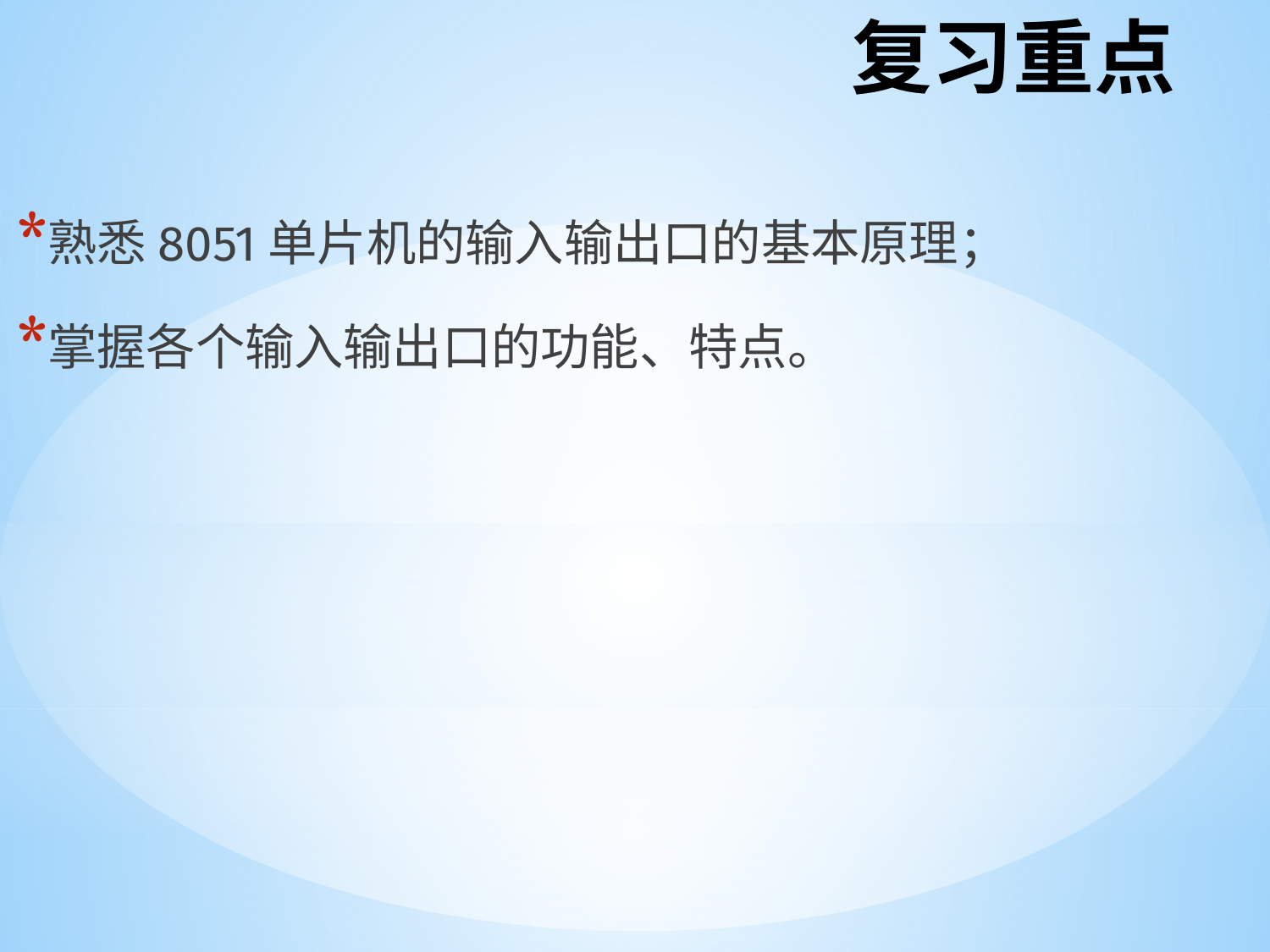

# 复习重点
熟悉8051单片机的输入输出口的基本原理；
掌握各个输入输出口的功能、特点。